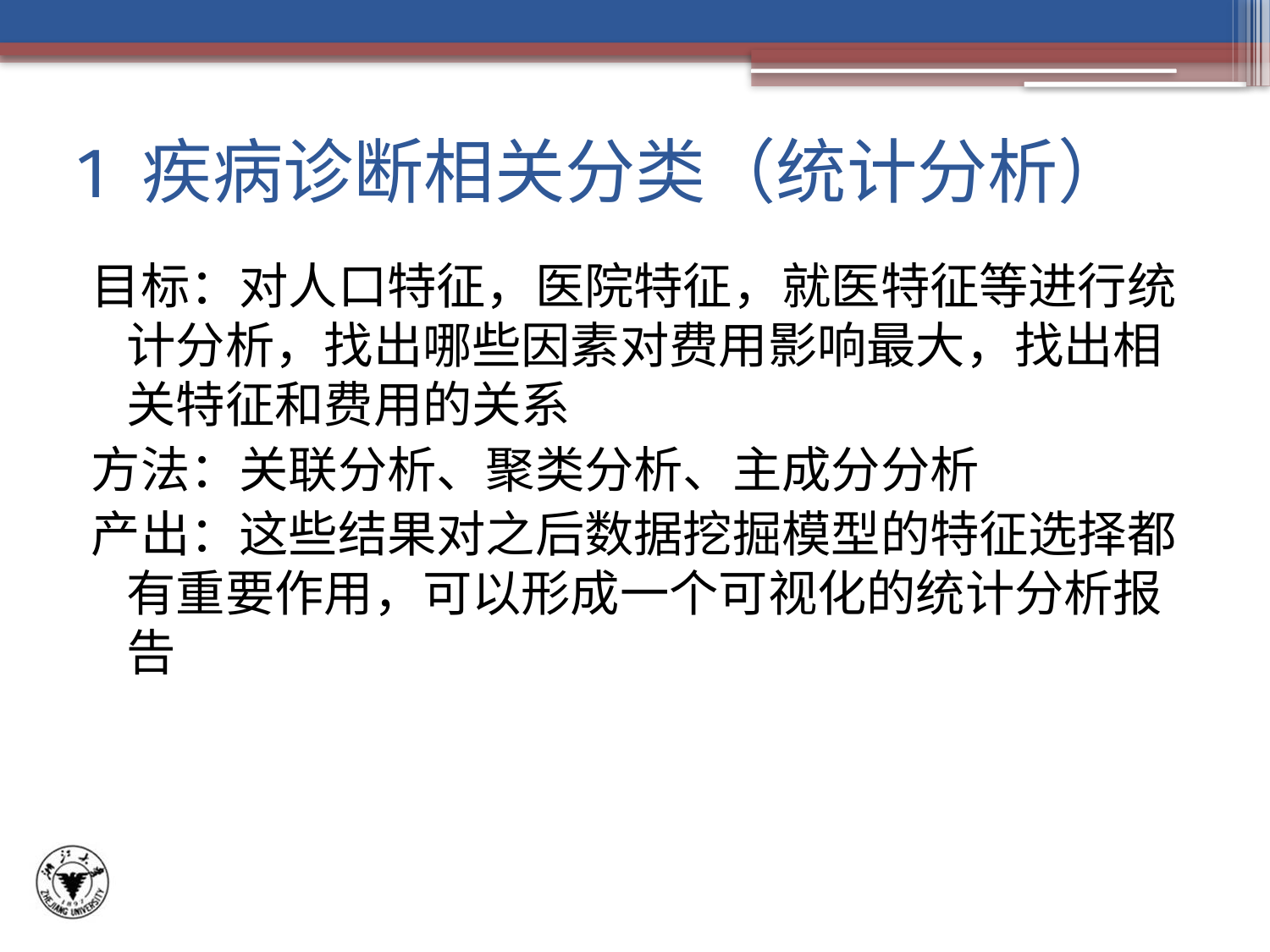

# 1 疾病诊断相关分类（统计分析）
目标：对人口特征，医院特征，就医特征等进行统计分析，找出哪些因素对费用影响最大，找出相关特征和费用的关系
方法：关联分析、聚类分析、主成分分析
产出：这些结果对之后数据挖掘模型的特征选择都有重要作用，可以形成一个可视化的统计分析报告